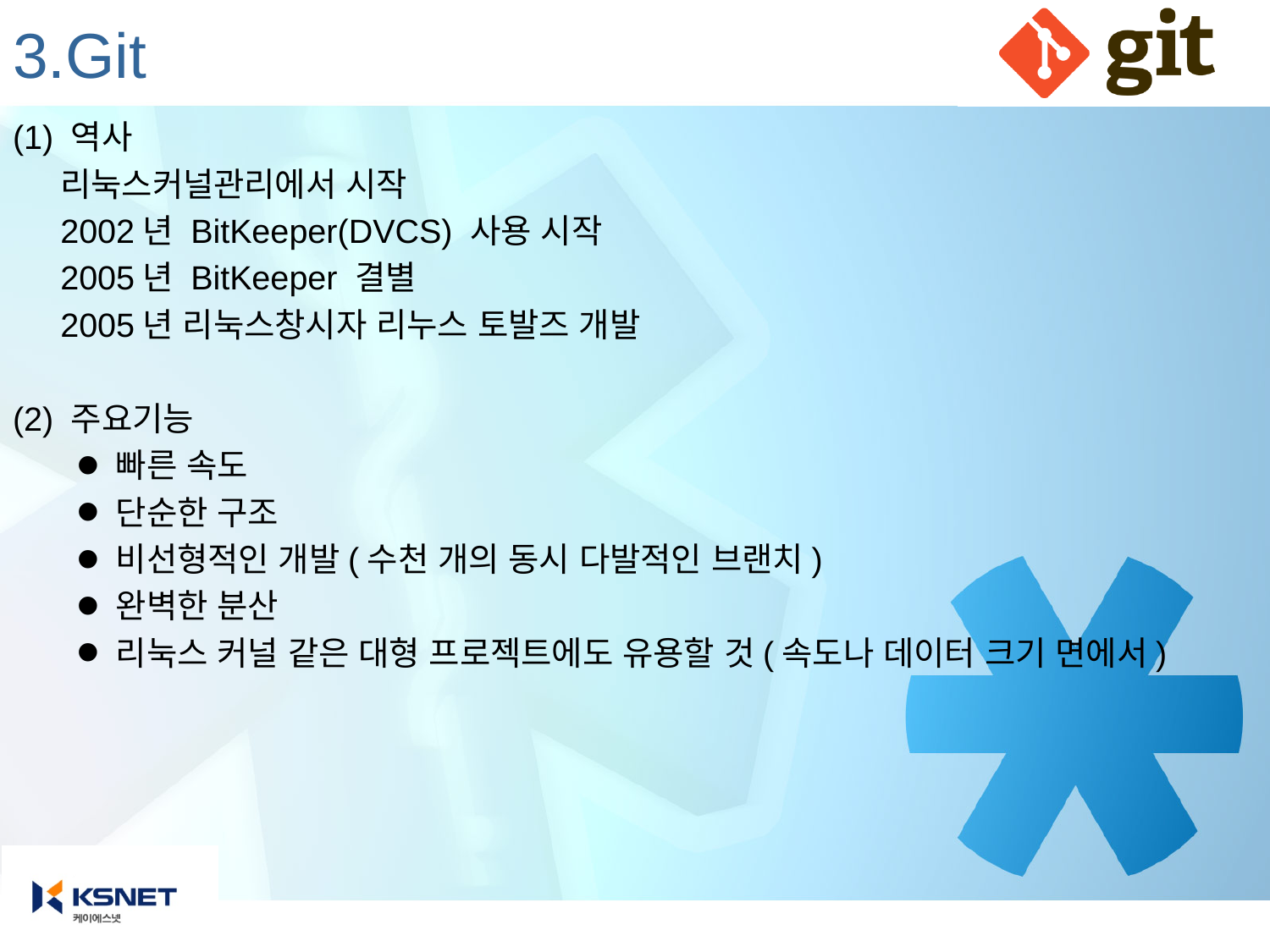

# 3.Git
(1) 역사
	리눅스커널관리에서 시작
	2002년 BitKeeper(DVCS) 사용 시작
	2005년 BitKeeper 결별
	2005년 리눅스창시자 리누스 토발즈 개발

(2) 주요기능
빠른 속도
단순한 구조
비선형적인 개발(수천 개의 동시 다발적인 브랜치)
완벽한 분산
리눅스 커널 같은 대형 프로젝트에도 유용할 것(속도나 데이터 크기 면에서)